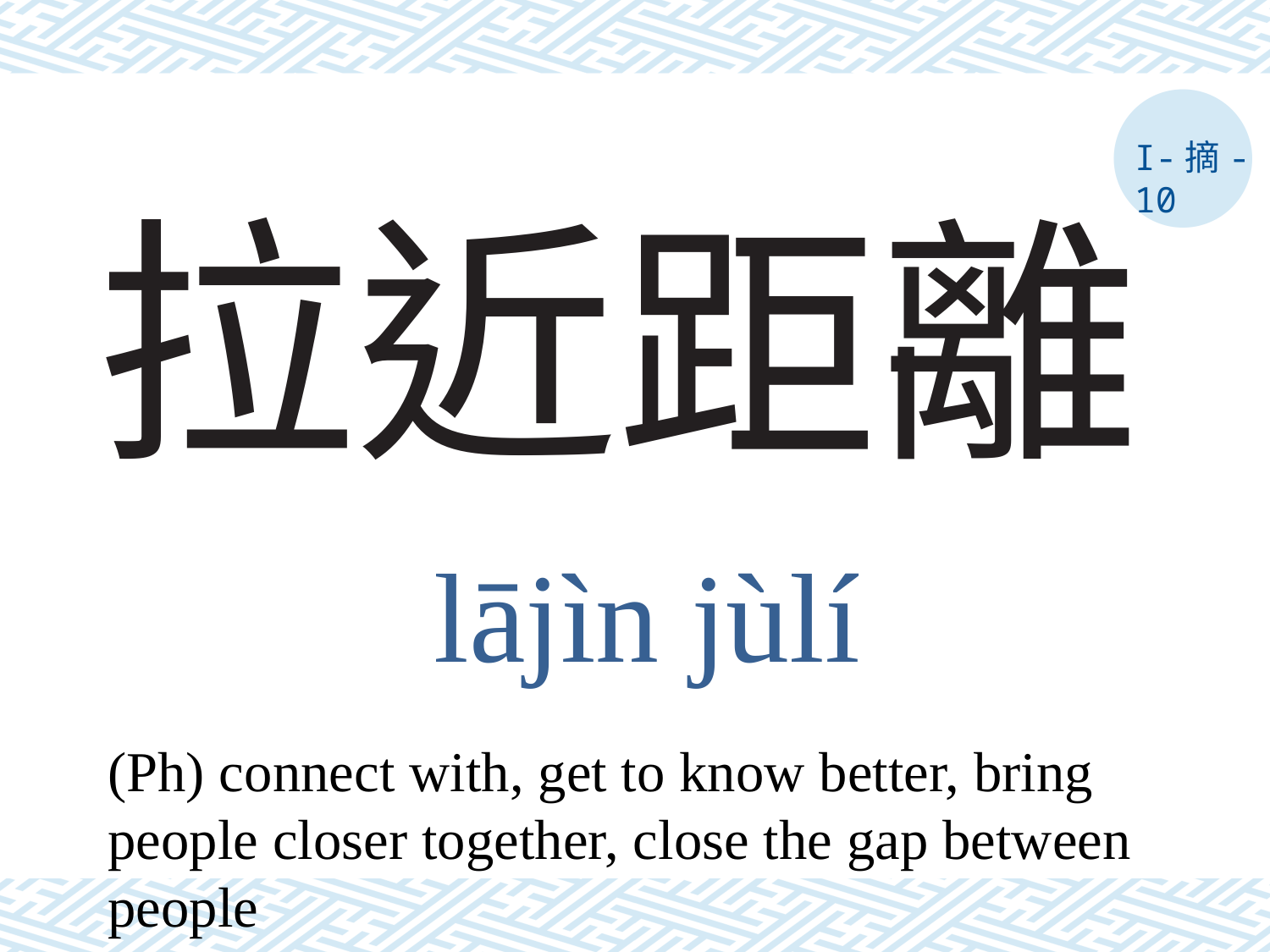

I-摘-10

# 拉近距離
lājìn jùlí
(Ph) connect with, get to know better, bring people closer together, close the gap between people